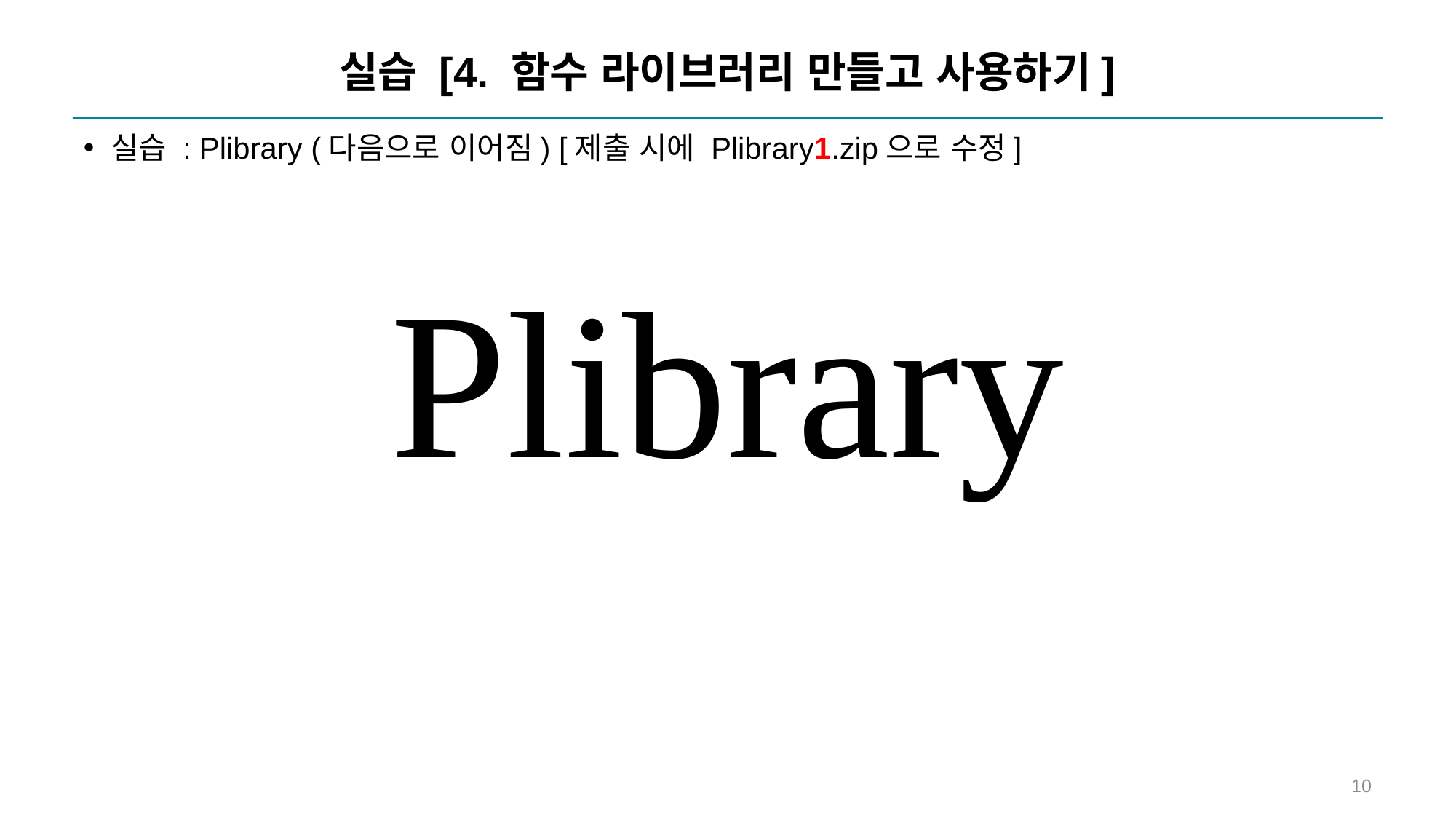

# 실습 [4. 함수 라이브러리 만들고 사용하기]
실습 : Plibrary (다음으로 이어짐) [제출 시에 Plibrary1.zip으로 수정]

Plibrary
10